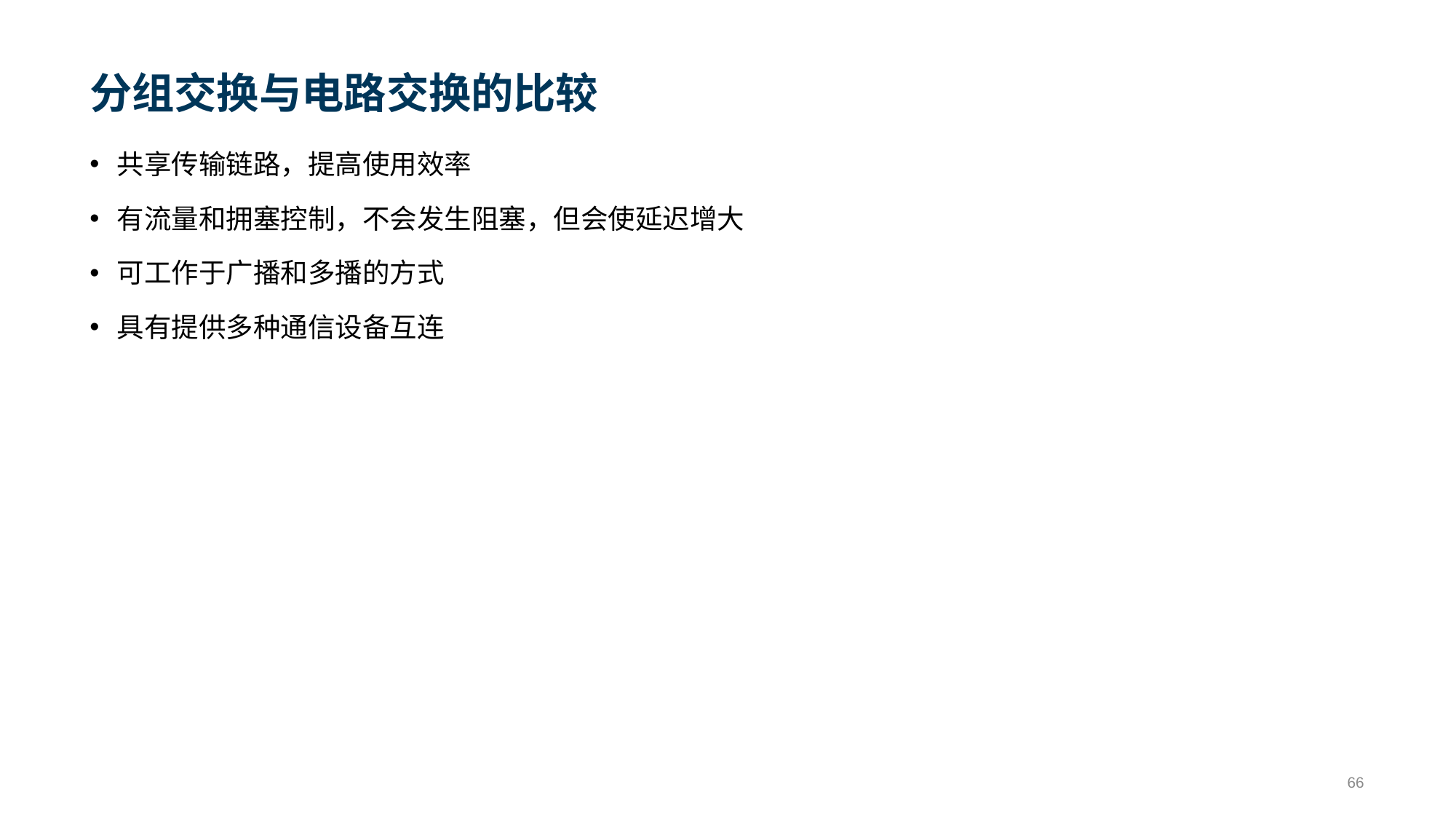

# 分组交换与电路交换的比较
共享传输链路，提高使用效率
有流量和拥塞控制，不会发生阻塞，但会使延迟增大
可工作于广播和多播的方式
具有提供多种通信设备互连
66